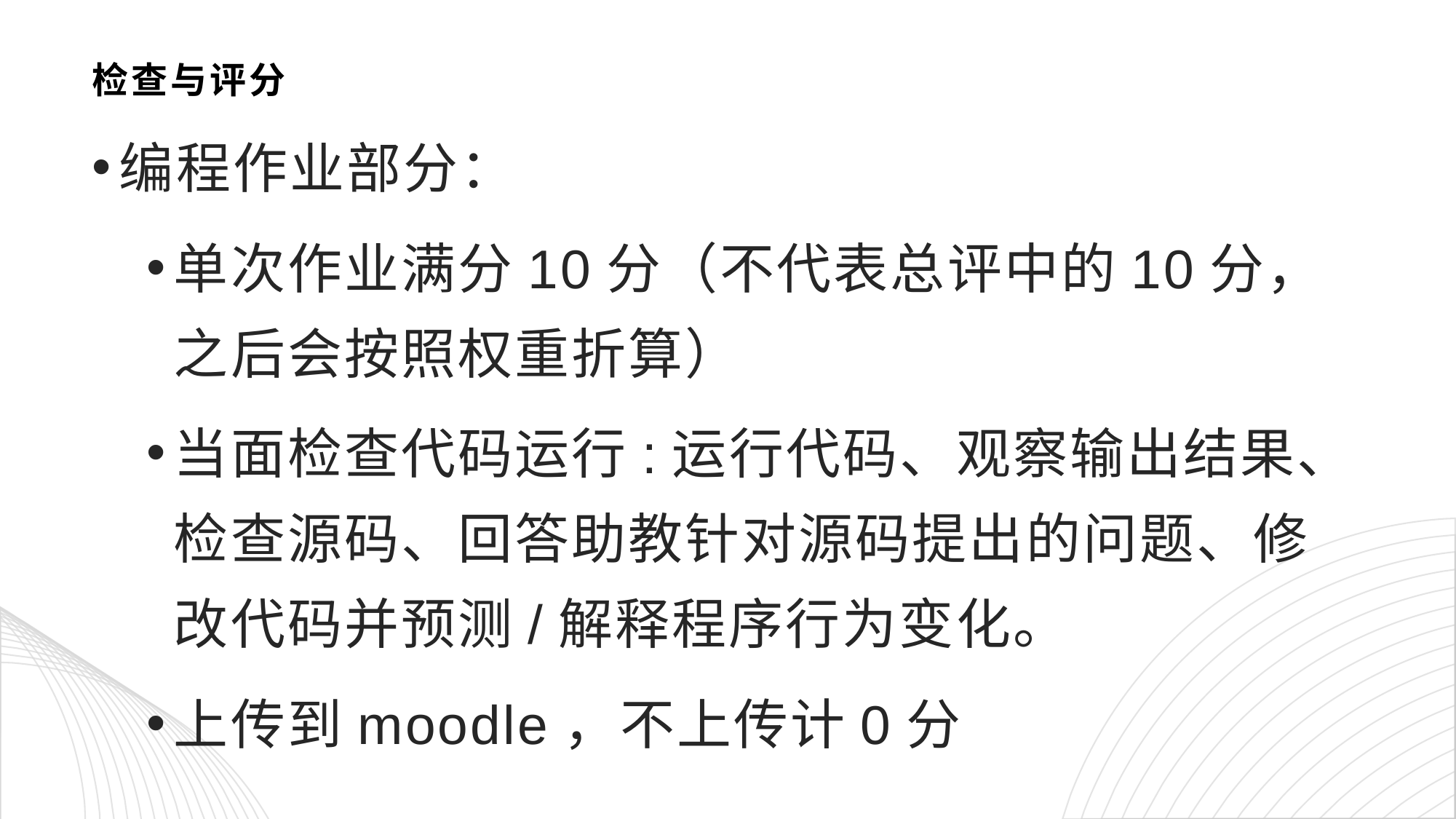

# 检查与评分
编程作业部分：
单次作业满分10分（不代表总评中的10分，之后会按照权重折算）
当面检查代码运行:运行代码、观察输出结果、检查源码、回答助教针对源码提出的问题、修改代码并预测/解释程序行为变化。
上传到moodle，不上传计0分